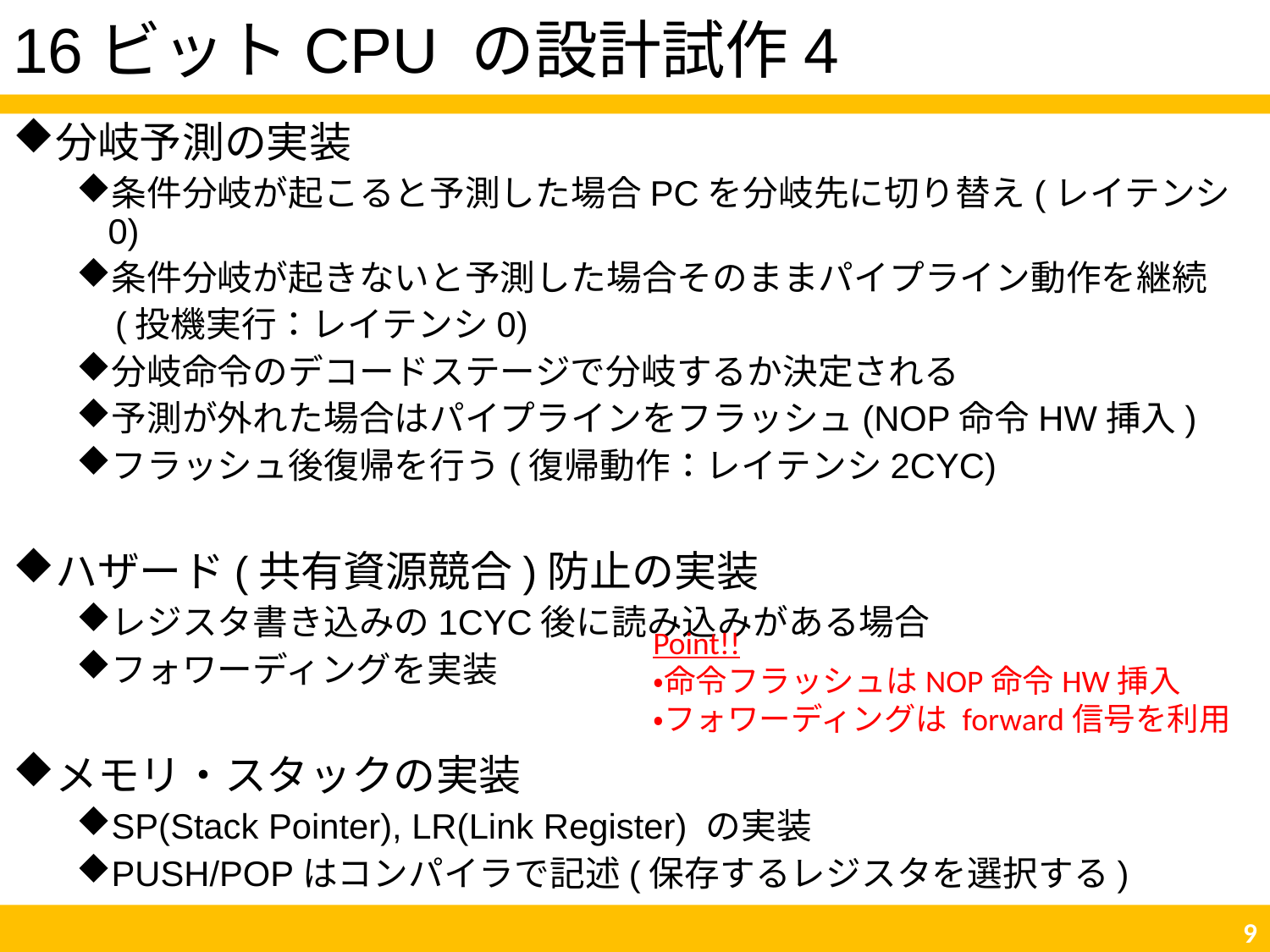

# 16ビットCPU の設計試作4
分岐予測の実装
条件分岐が起こると予測した場合PCを分岐先に切り替え(レイテンシ0)
条件分岐が起きないと予測した場合そのままパイプライン動作を継続
    (投機実行：レイテンシ0)
分岐命令のデコードステージで分岐するか決定される
予測が外れた場合はパイプラインをフラッシュ(NOP命令HW挿入)
フラッシュ後復帰を行う(復帰動作：レイテンシ2CYC)

ハザード(共有資源競合)防止の実装
レジスタ書き込みの1CYC後に読み込みがある場合
フォワーディングを実装

メモリ・スタックの実装
SP(Stack Pointer), LR(Link Register) の実装
PUSH/POPはコンパイラで記述(保存するレジスタを選択する)

Point!!
・命令フラッシュはNOP命令HW挿入
・フォワーディングは forward信号を利用
9